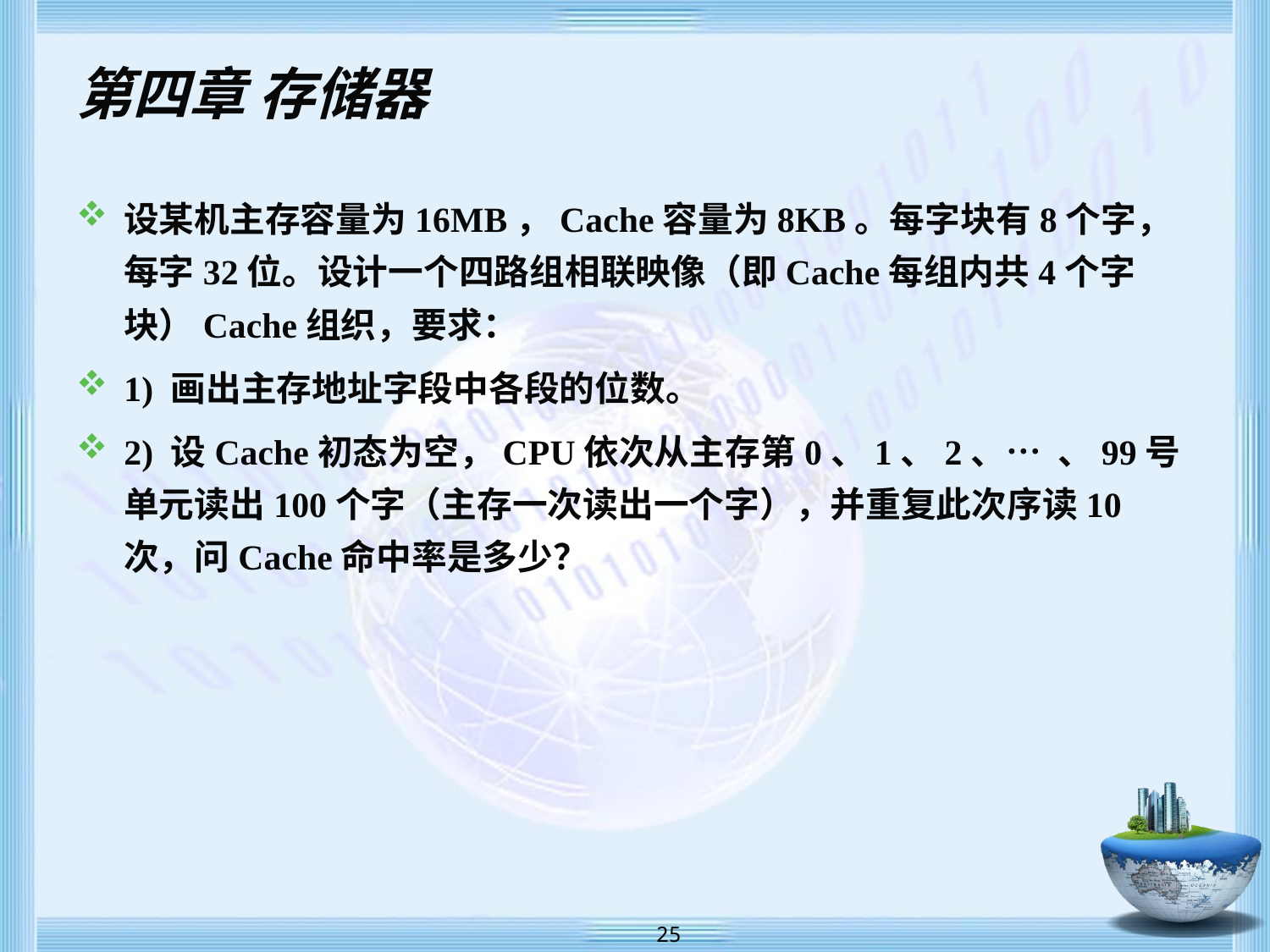

# 第四章 存储器
设某机主存容量为16MB，Cache容量为8KB。每字块有8个字，每字32位。设计一个四路组相联映像（即Cache每组内共4个字块）Cache组织，要求：
1) 画出主存地址字段中各段的位数。
2) 设Cache初态为空，CPU依次从主存第0、1、2、…  、99号单元读出100个字（主存一次读出一个字），并重复此次序读10次，问Cache命中率是多少？

    25